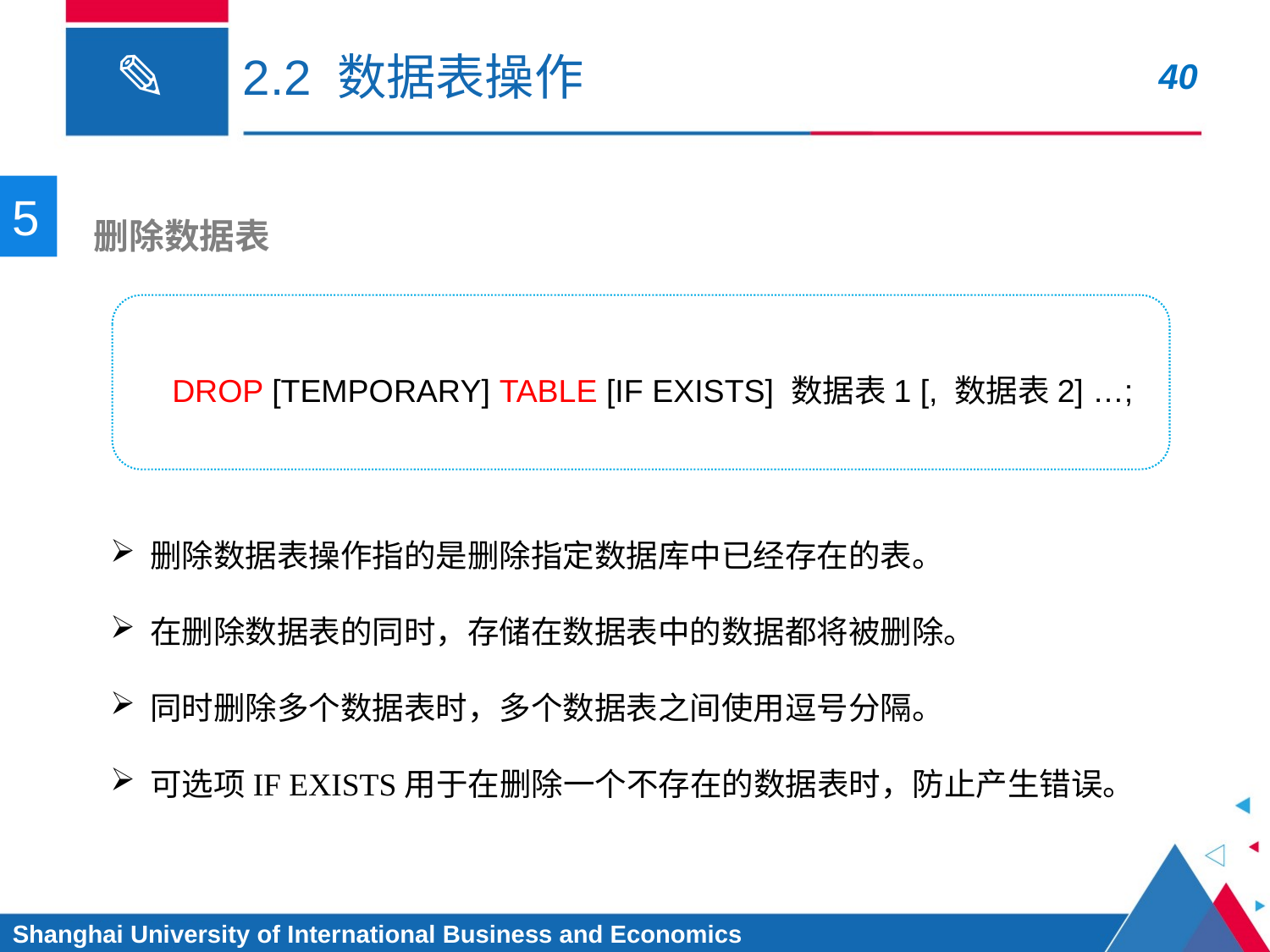

# 2.2 数据表操作

5
  删除数据表

DROP [TEMPORARY] TABLE [IF EXISTS] 数据表1 [, 数据表2] …;
删除数据表操作指的是删除指定数据库中已经存在的表。
在删除数据表的同时，存储在数据表中的数据都将被删除。
同时删除多个数据表时，多个数据表之间使用逗号分隔。
可选项IF EXISTS用于在删除一个不存在的数据表时，防止产生错误。